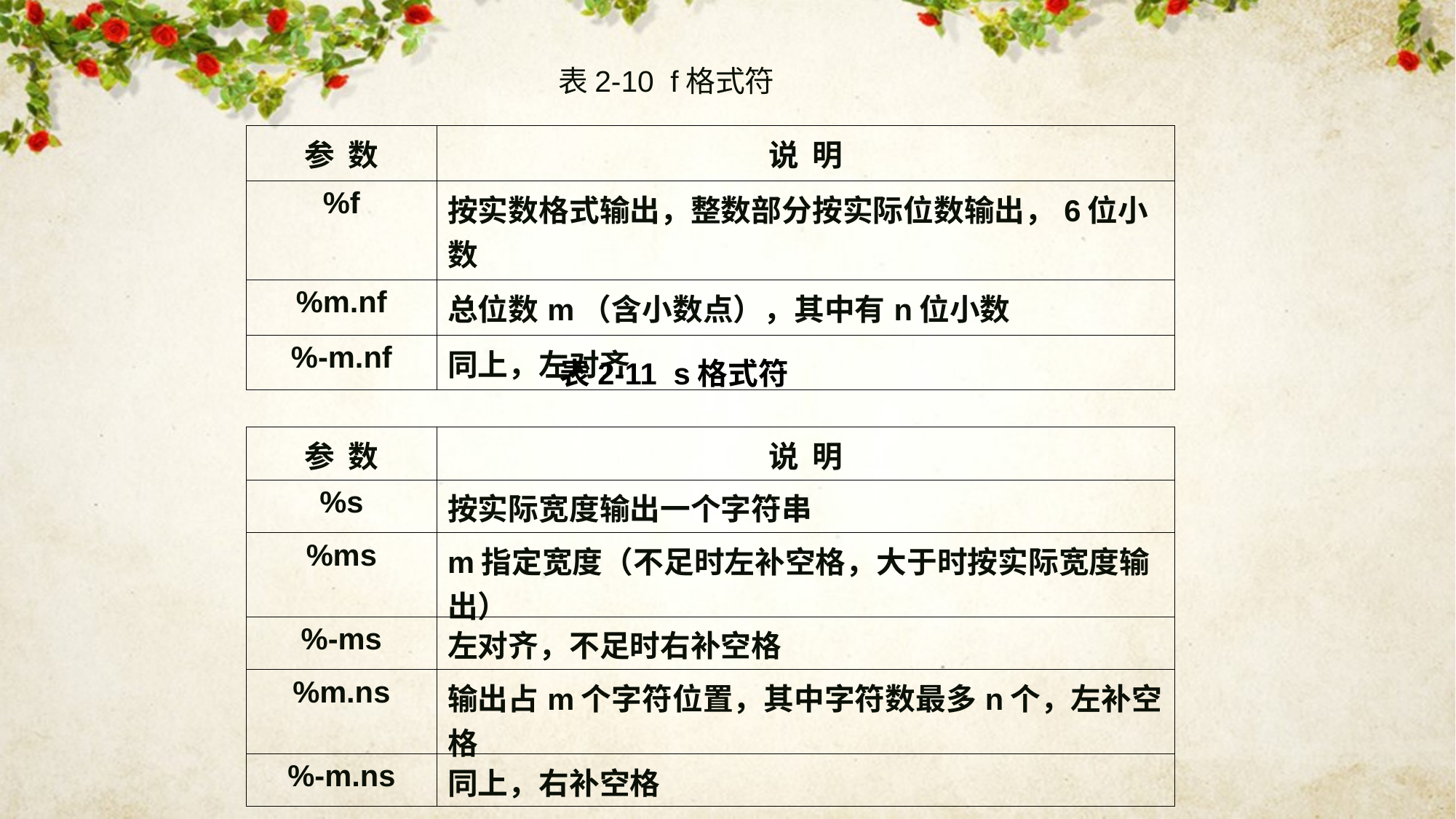

#
表2-10  f格式符
| 参 数 | 说 明 |
| --- | --- |
| %f | 按实数格式输出，整数部分按实际位数输出，6位小数 |
| %m.nf | 总位数m（含小数点），其中有n位小数 |
| %-m.nf | 同上，左对齐 |
 表2-11  s格式符
| 参 数 | 说 明 |
| --- | --- |
| %s | 按实际宽度输出一个字符串 |
| %ms | m指定宽度（不足时左补空格，大于时按实际宽度输出） |
| %-ms | 左对齐，不足时右补空格 |
| %m.ns | 输出占m个字符位置，其中字符数最多n个，左补空格 |
| %-m.ns | 同上，右补空格 |